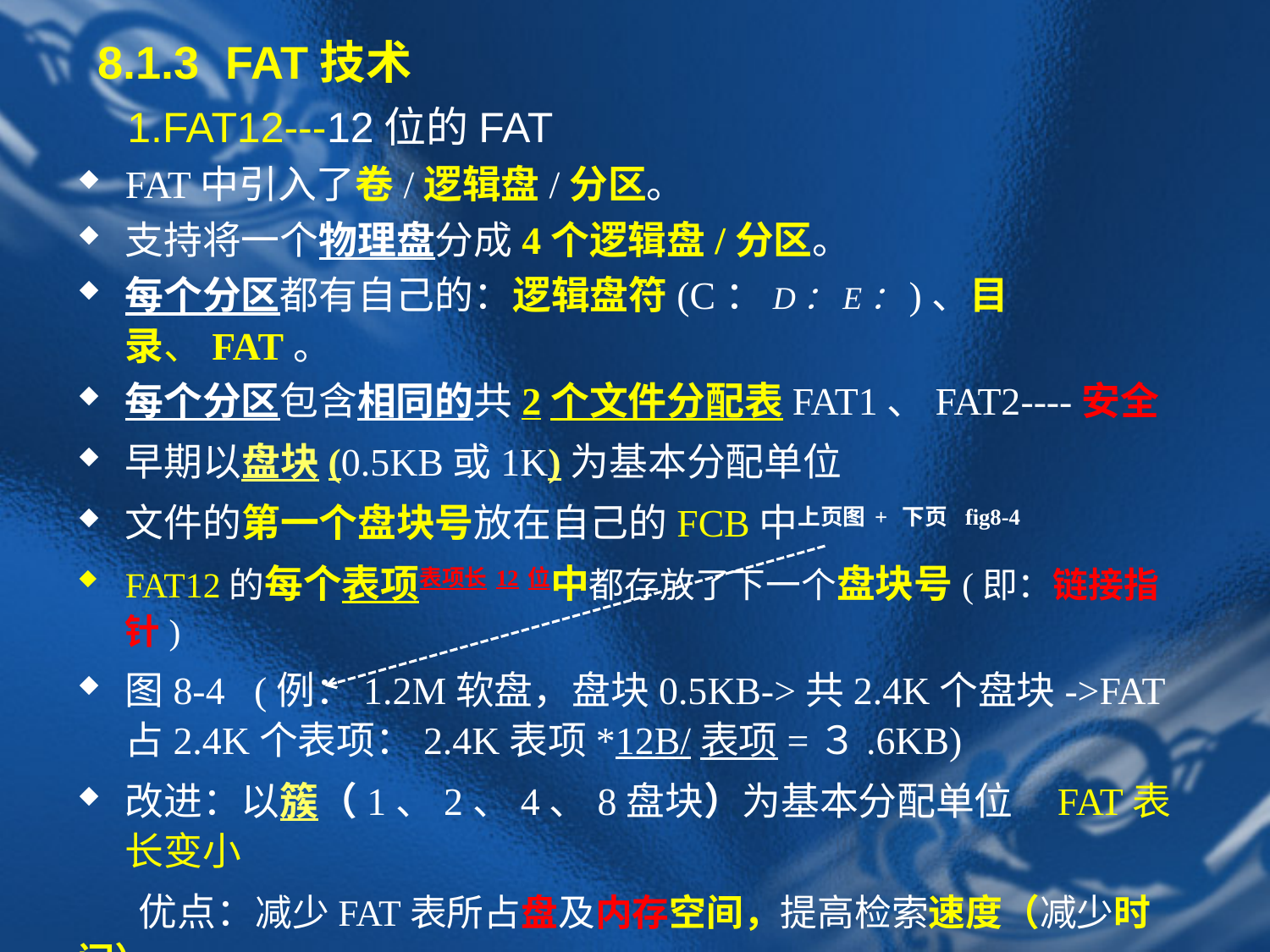

# 8.1.3  FAT技术
1.FAT12---12位的FAT
FAT中引入了卷/逻辑盘/分区。
支持将一个物理盘分成4个逻辑盘/分区。
每个分区都有自己的：逻辑盘符(C：D：E：)、目录、FAT。
每个分区包含相同的共2个文件分配表FAT1、FAT2----安全
早期以盘块(0.5KB或1K)为基本分配单位
文件的第一个盘块号放在自己的FCB中上页图+ 下页 fig8-4
FAT12的每个表项表项长12位中都存放了下一个盘块号(即：链接指针)
图8-4   (例：1.2M软盘，盘块0.5KB->共2.4K个盘块->FAT占2.4K个表项：2.4K表项*12B/表项=３.6KB)
改进：以簇（1、2、4、8盘块）为基本分配单位    FAT表长变小
      优点：减少FAT表所占盘及内存空间，提高检索速度（减少时间）
      缺点：盘空间利用率下降 (簇内部碎片增大)
      解决：FAT16　　2.FAT16 、FAT32（只简讲FAT32）